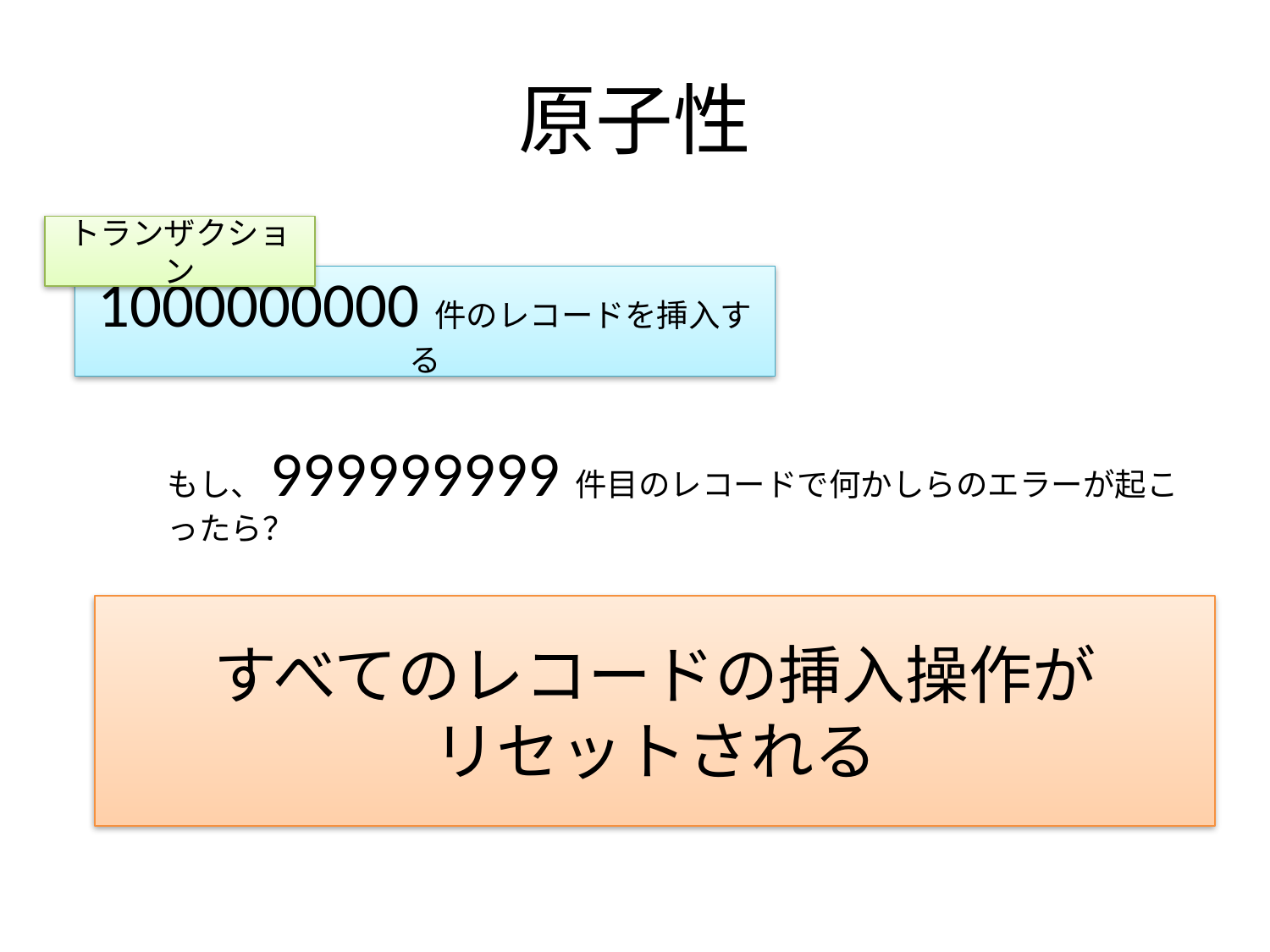

# 原子性
トランザクション
1000000000件のレコードを挿入する
もし、999999999件目のレコードで何かしらのエラーが起こったら？
すべてのレコードの挿入操作が
リセットされる